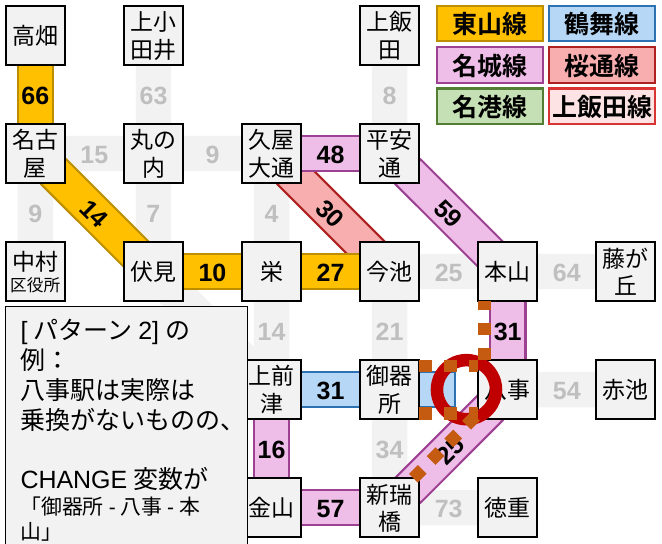

高畑
上小
田井
上飯
田
東山線
鶴舞線
名城線
桜通線
66
63
8
名港線
上飯田線
名古
屋
丸の
内
久屋
大通
平安
通
15
9
48
9
7
4
14
30
59
中村
区役所
伏見
栄
今池
本山
藤が
丘
10
27
25
64
14
21
31
[パターン2]の例：
八事駅は実際は
乗換がないものの、
CHANGE変数が
「御器所-八事-本山」
「御器所-八事-新瑞橋」
で1となってしまう。
18
上前
津
御器
所

八事
赤池
31

54
16
34
25
名古
屋港
金山
新瑞
橋
徳重
60
57
73